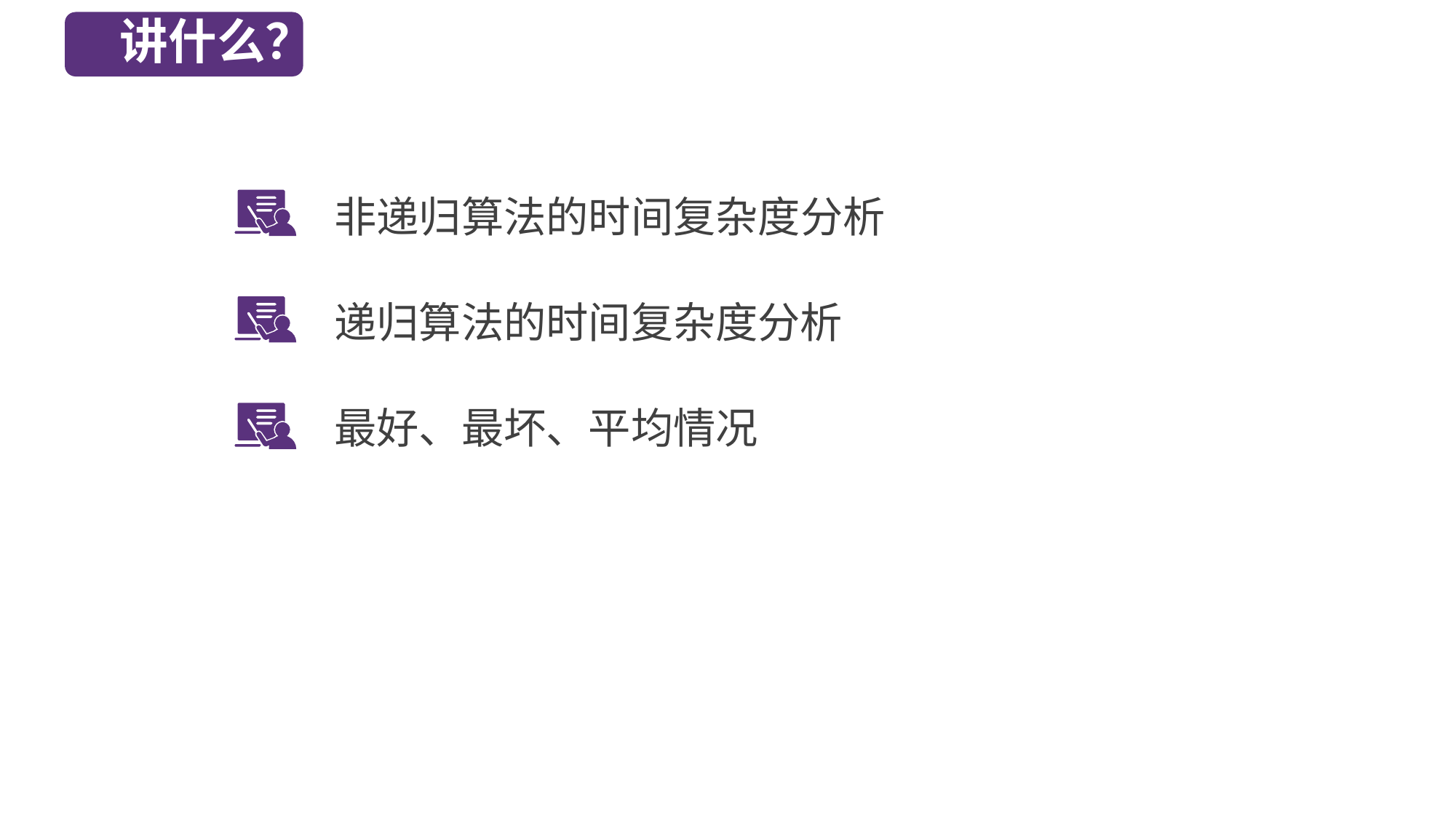

讲什么？

非递归算法的时间复杂度分析

递归算法的时间复杂度分析

最好、最坏、平均情况